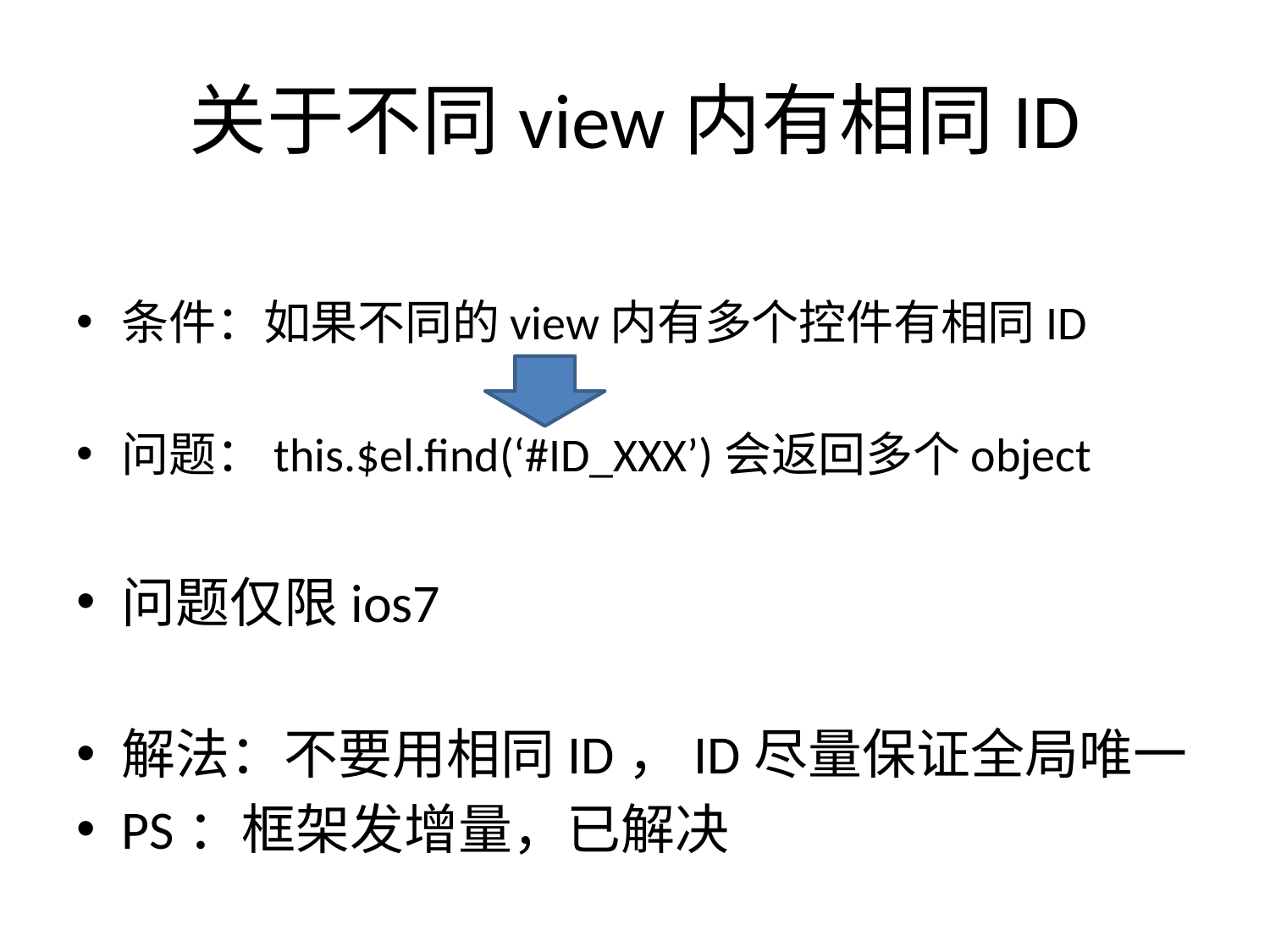

# 关于不同view内有相同ID
条件：如果不同的view内有多个控件有相同ID

问题：this.$el.find(‘#ID_XXX’)会返回多个object

问题仅限ios7

解法：不要用相同ID，ID尽量保证全局唯一
PS：框架发增量，已解决